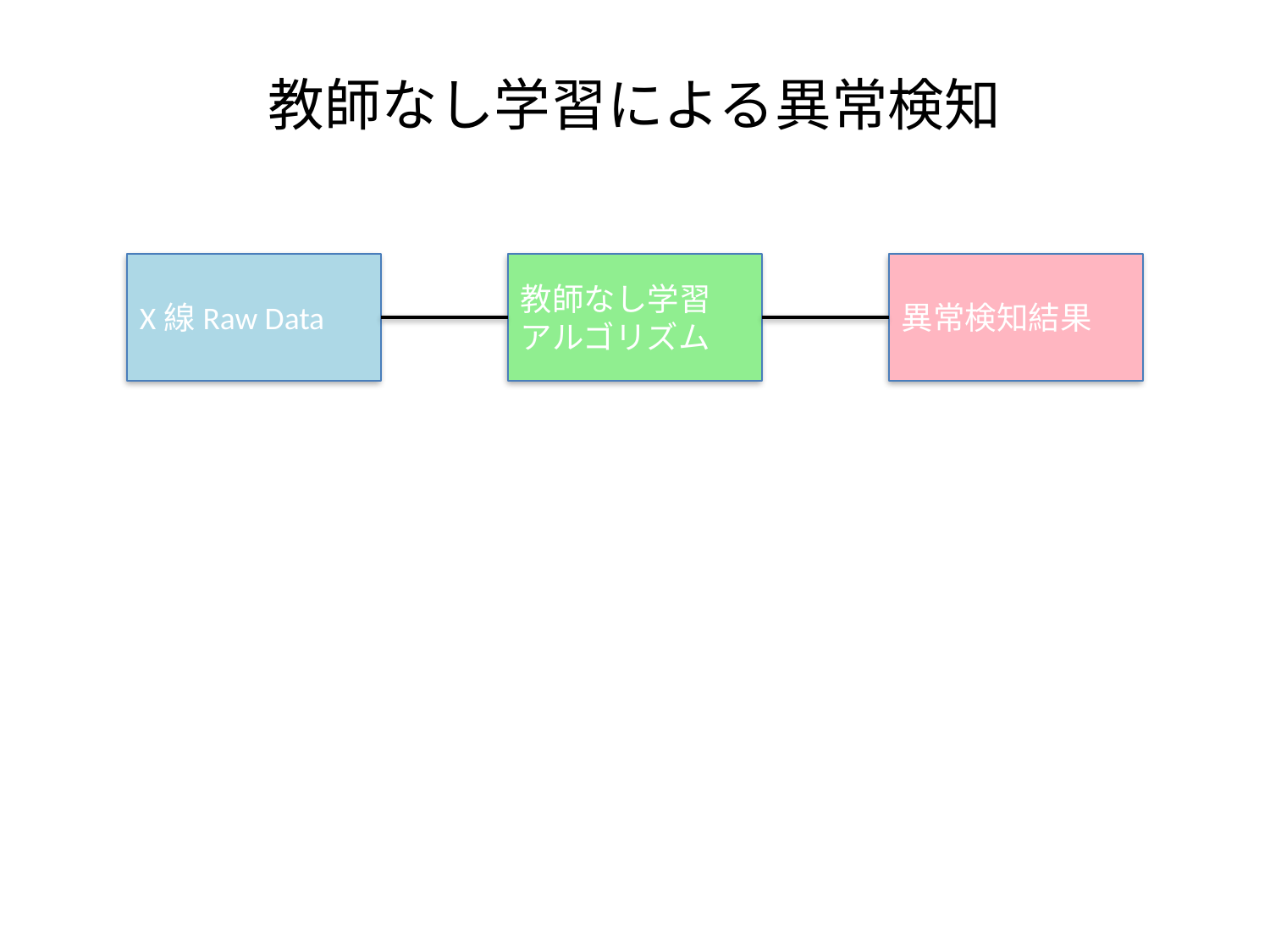

教師なし学習による異常検知
X線Raw Data
教師なし学習
アルゴリズム
異常検知結果